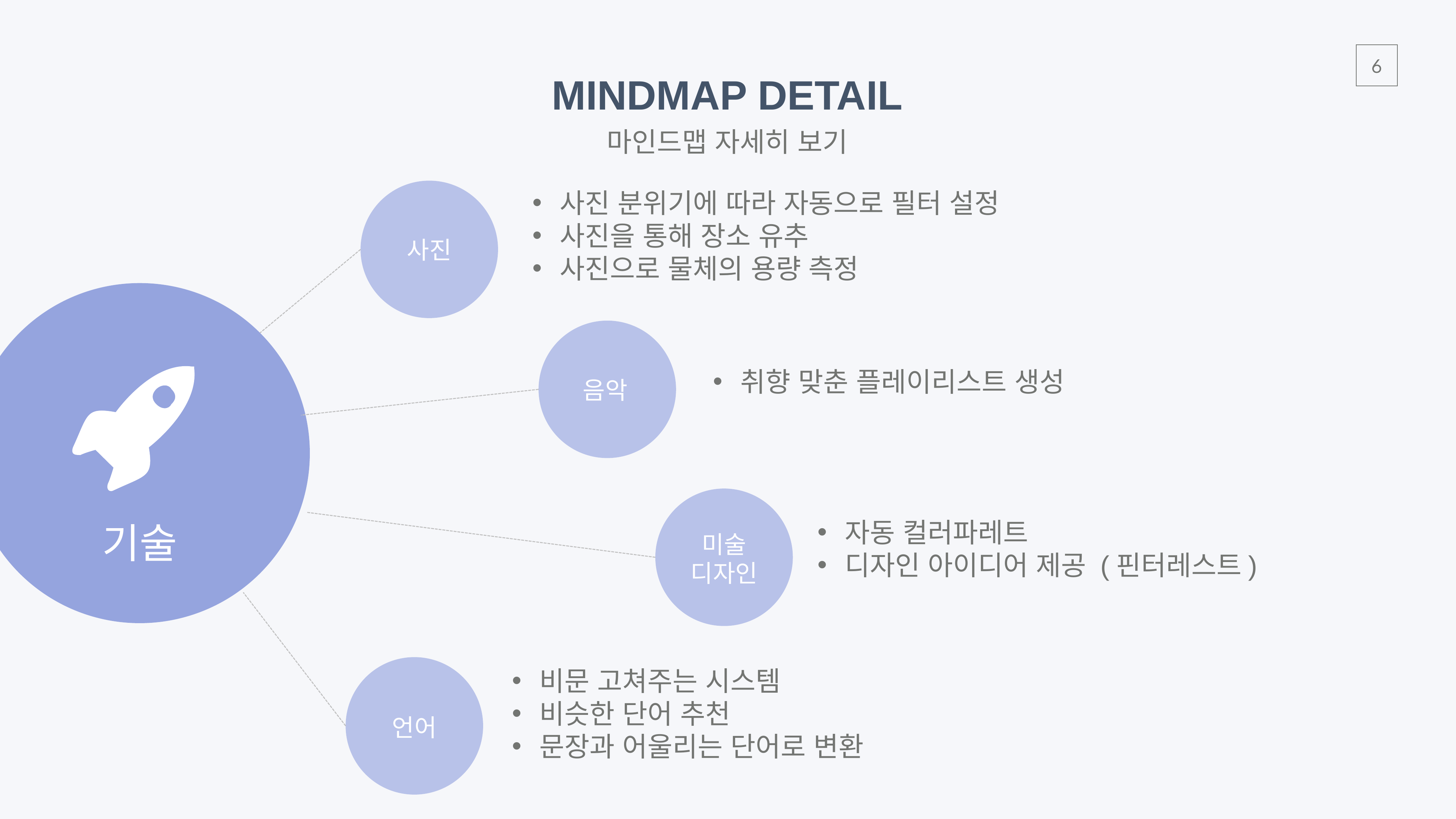

MINDMAP DETAIL
마인드맵 자세히 보기

사진 분위기에 따라 자동으로 필터 설정
사진을 통해 장소 유추
사진으로 물체의 용량 측정
사진

기술

취향 맞춘 플레이리스트 생성
음악

자동 컬러파레트
디자인 아이디어 제공 (핀터레스트)
미술
디자인

비문 고쳐주는 시스템
비슷한 단어 추천
문장과 어울리는 단어로 변환
언어